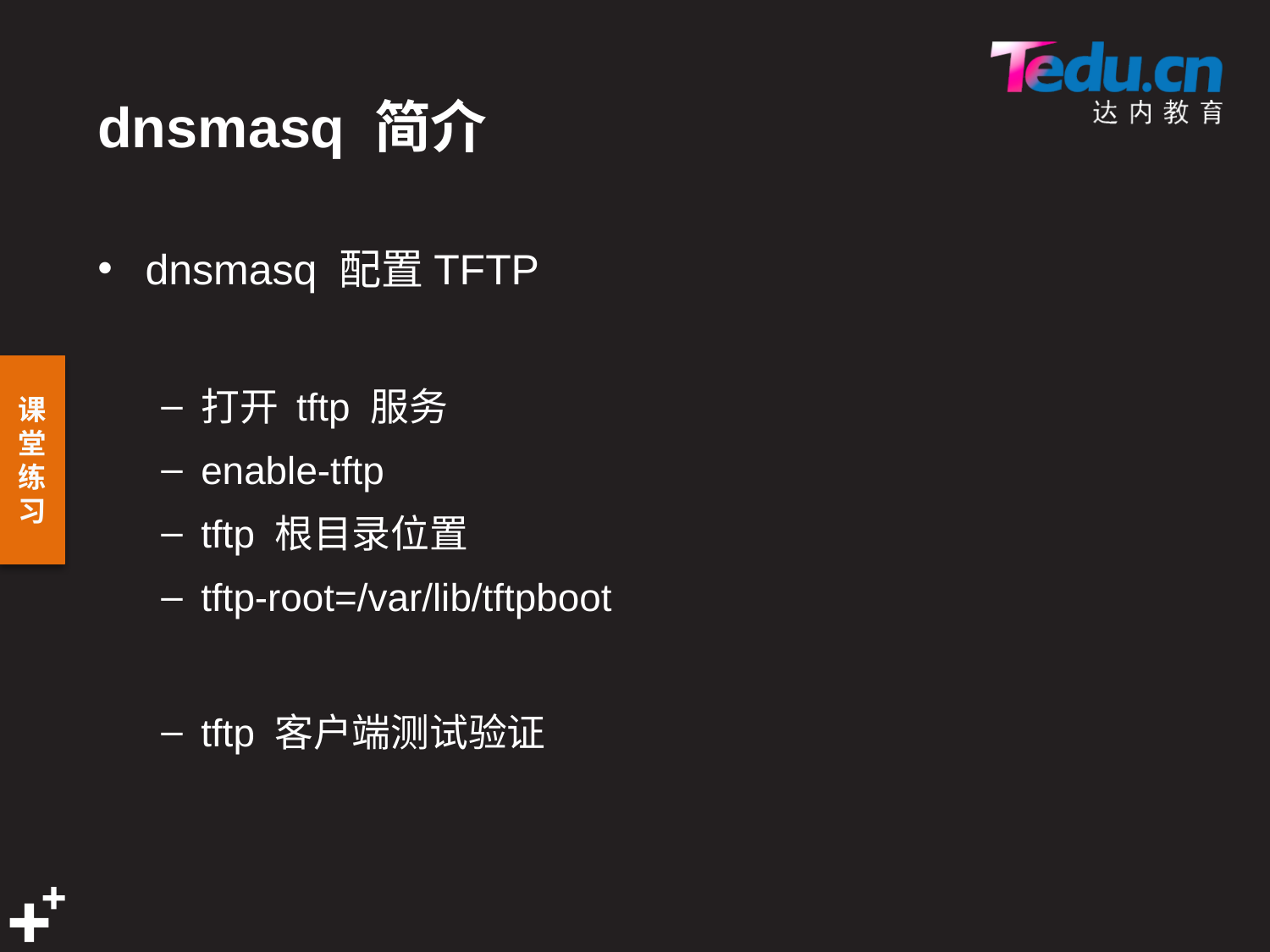

# dnsmasq 简介
dnsmasq 配置TFTP

打开 tftp 服务
enable-tftp
tftp 根目录位置
tftp-root=/var/lib/tftpboot

tftp 客户端测试验证